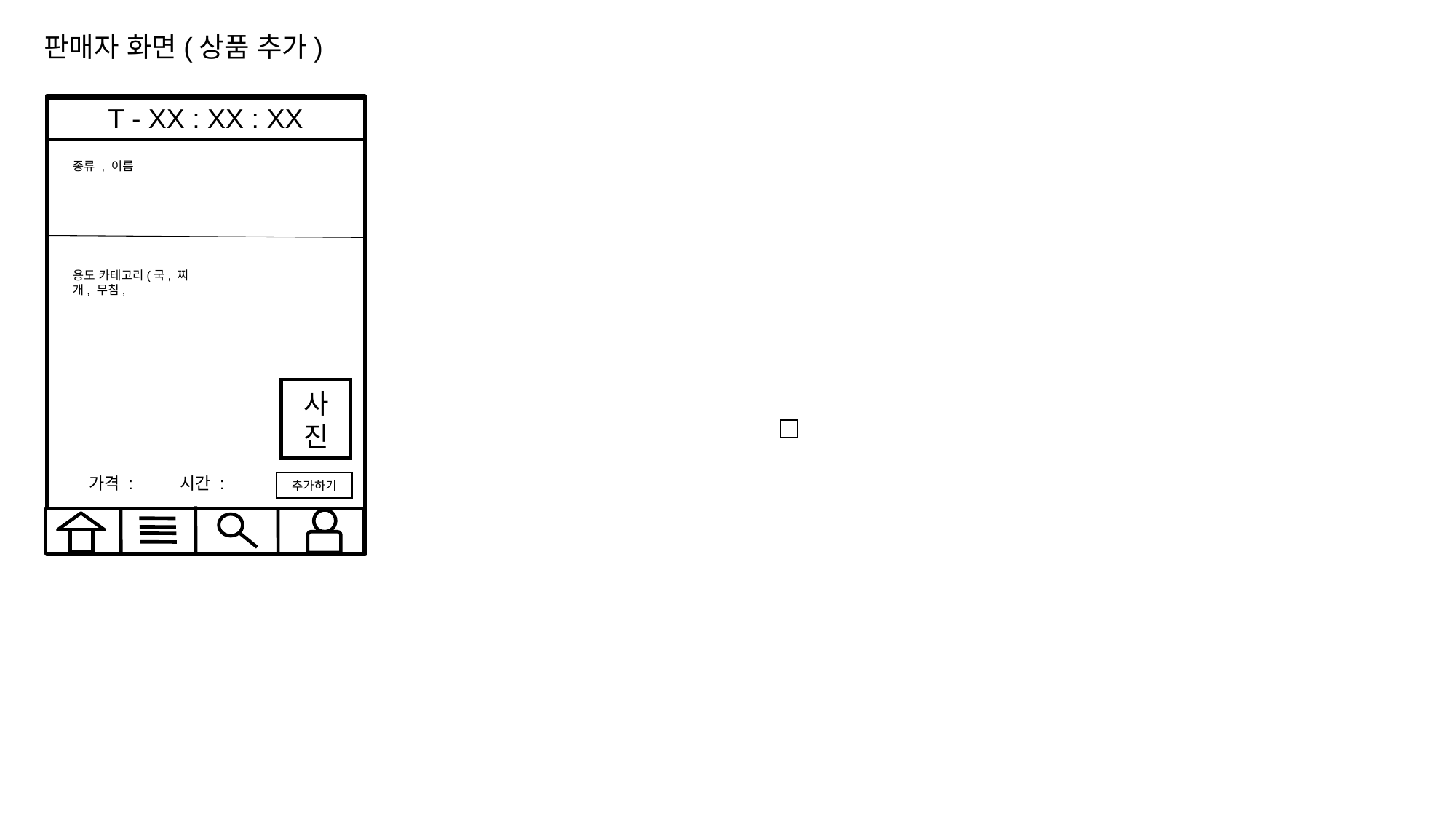

판매자 화면(상품 추가)
T - XX : XX : XX

종류 , 이름
용도 카테고리(국, 찌개, 무침,
사진

가격 :
시간 :
추가하기